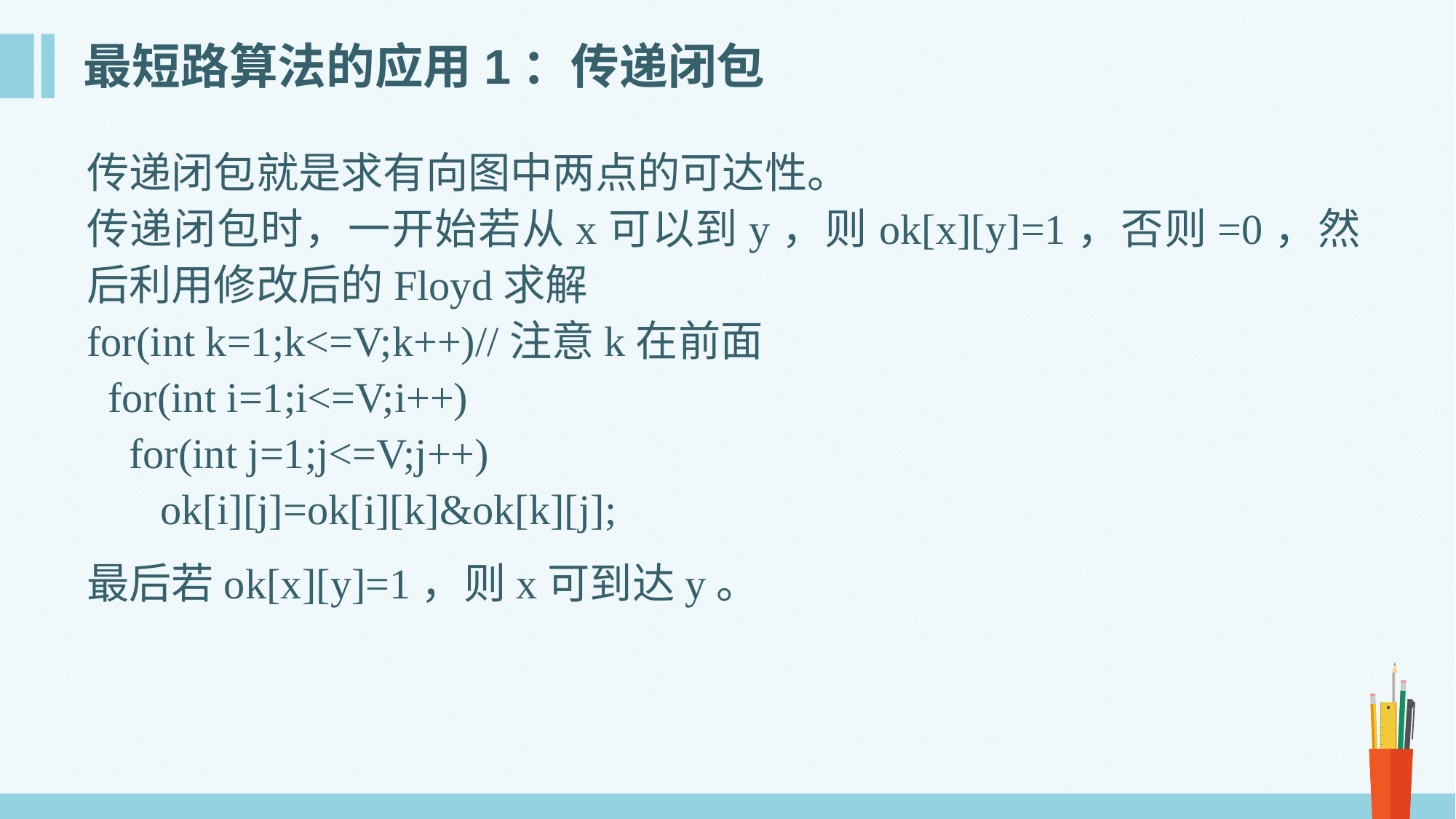

# 最短路算法的应用1：传递闭包
传递闭包就是求有向图中两点的可达性。
传递闭包时，一开始若从x可以到y，则ok[x][y]=1，否则=0，然后利用修改后的Floyd求解
for(int k=1;k<=V;k++)//注意k在前面
  for(int i=1;i<=V;i++)
    for(int j=1;j<=V;j++)
       ok[i][j]=ok[i][k]&ok[k][j];
最后若ok[x][y]=1，则x可到达y。